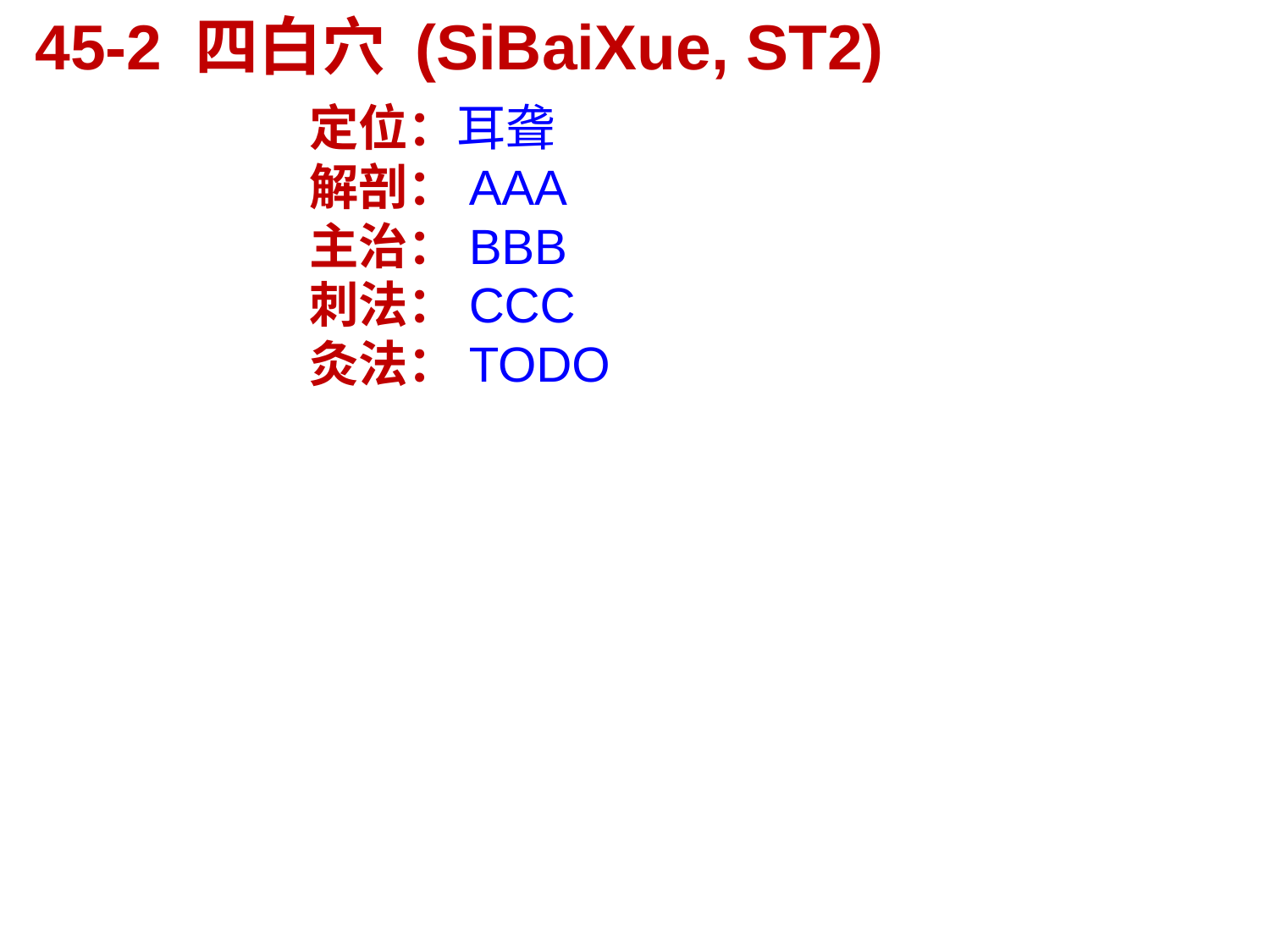

45-2 四白穴 (SiBaiXue, ST2)
定位：耳聋
解剖：AAA
主治：BBB
刺法：CCC
灸法：TODO